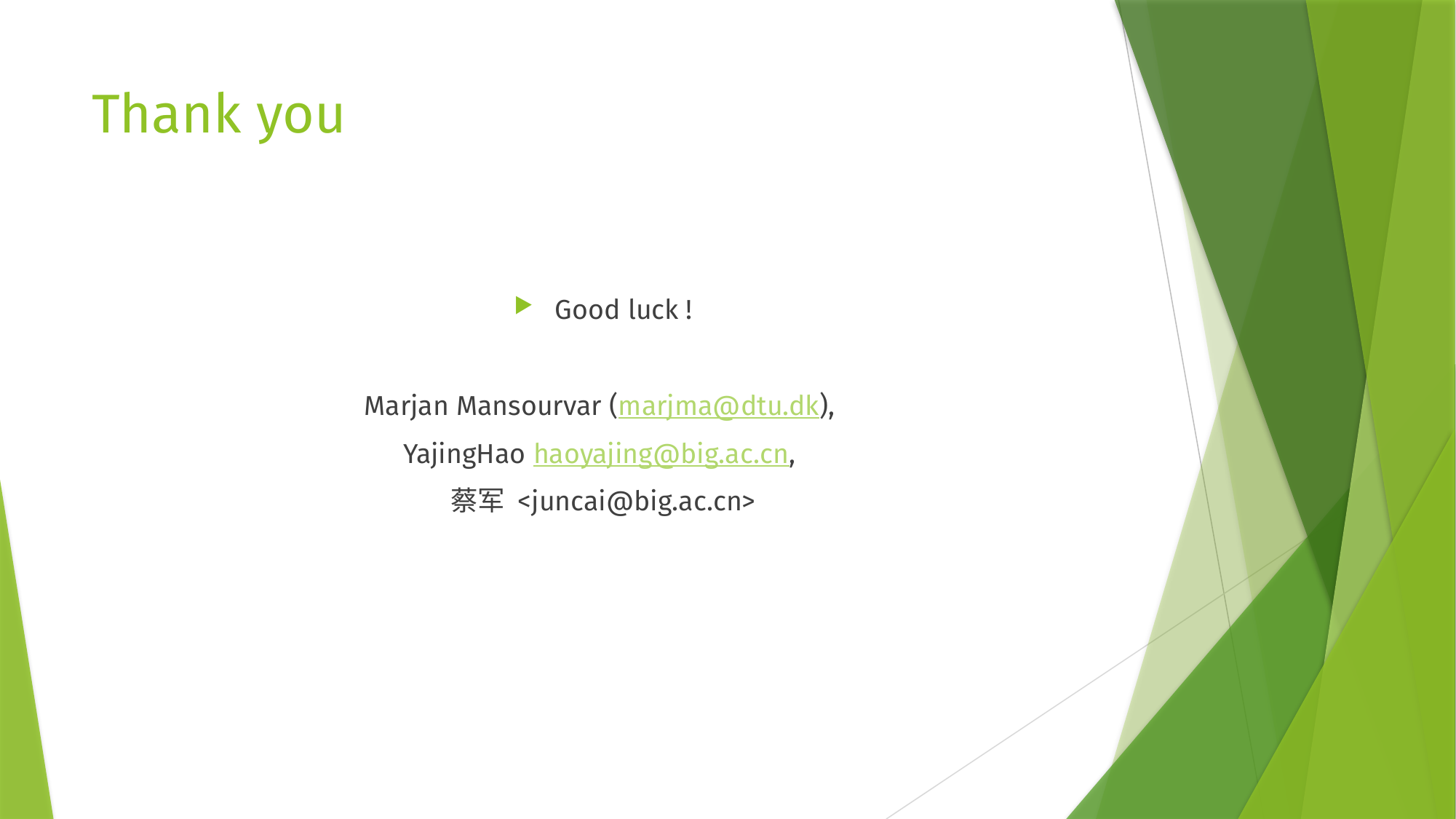

# Thank you
Good luck !

Marjan Mansourvar (marjma@dtu.dk),
YajingHao haoyajing@big.ac.cn,
蔡军 <juncai@big.ac.cn>